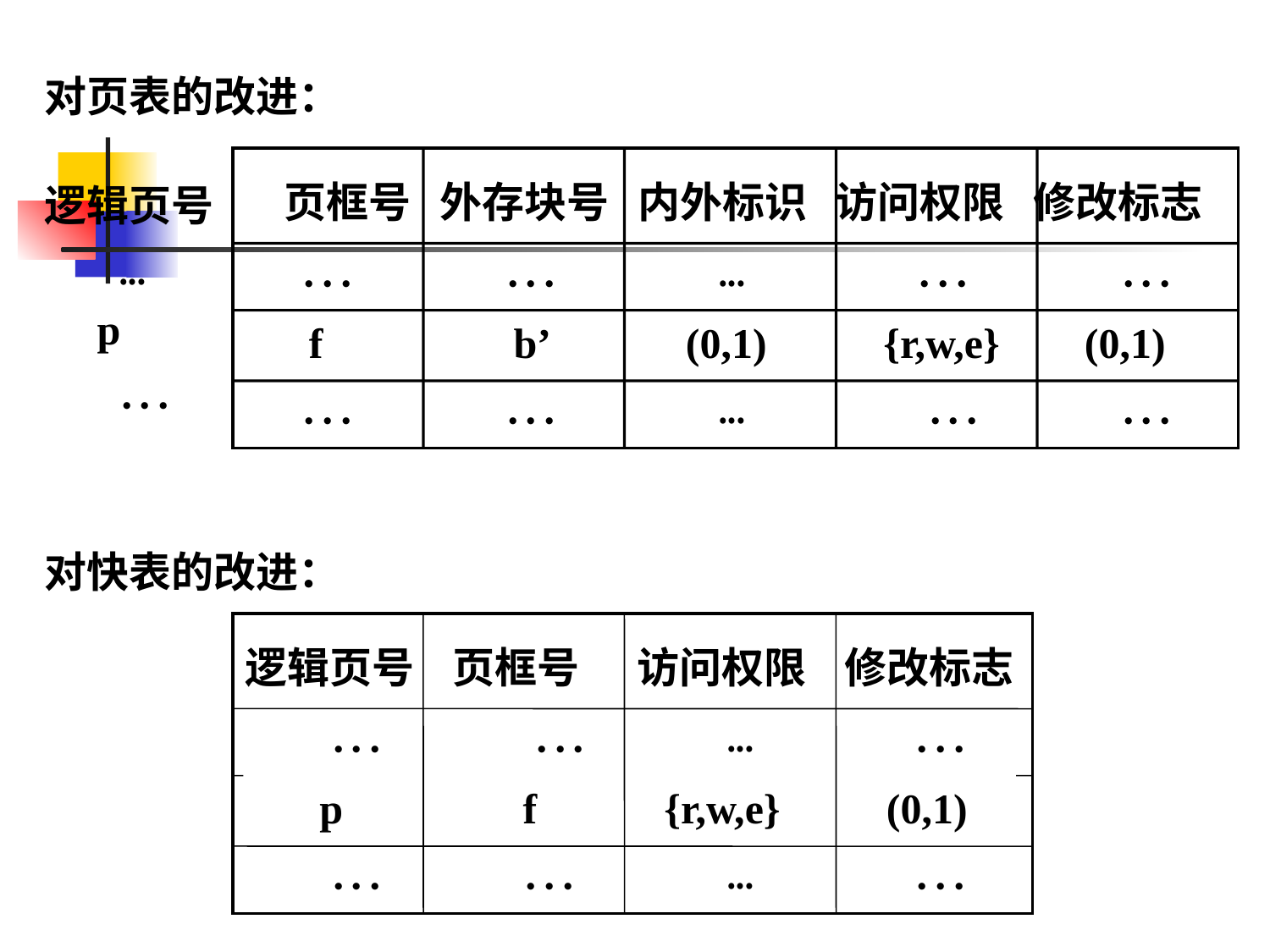

对页表的改进：

   页框号   外存块号   内外标识   访问权限   修改标志
   ...              ...               …                ...              ...

      f                  b’             (0,1)           {r,w,e}        (0,1)
   ...              ...               …                 ...             ...

逻辑页号
    …
     p
    ...
对快表的改进：

逻辑页号    页框号      访问权限    修改标志
    ...              ...             …               ...

      p                 f            {r,w,e}          (0,1)
    ...             ...              …               ...